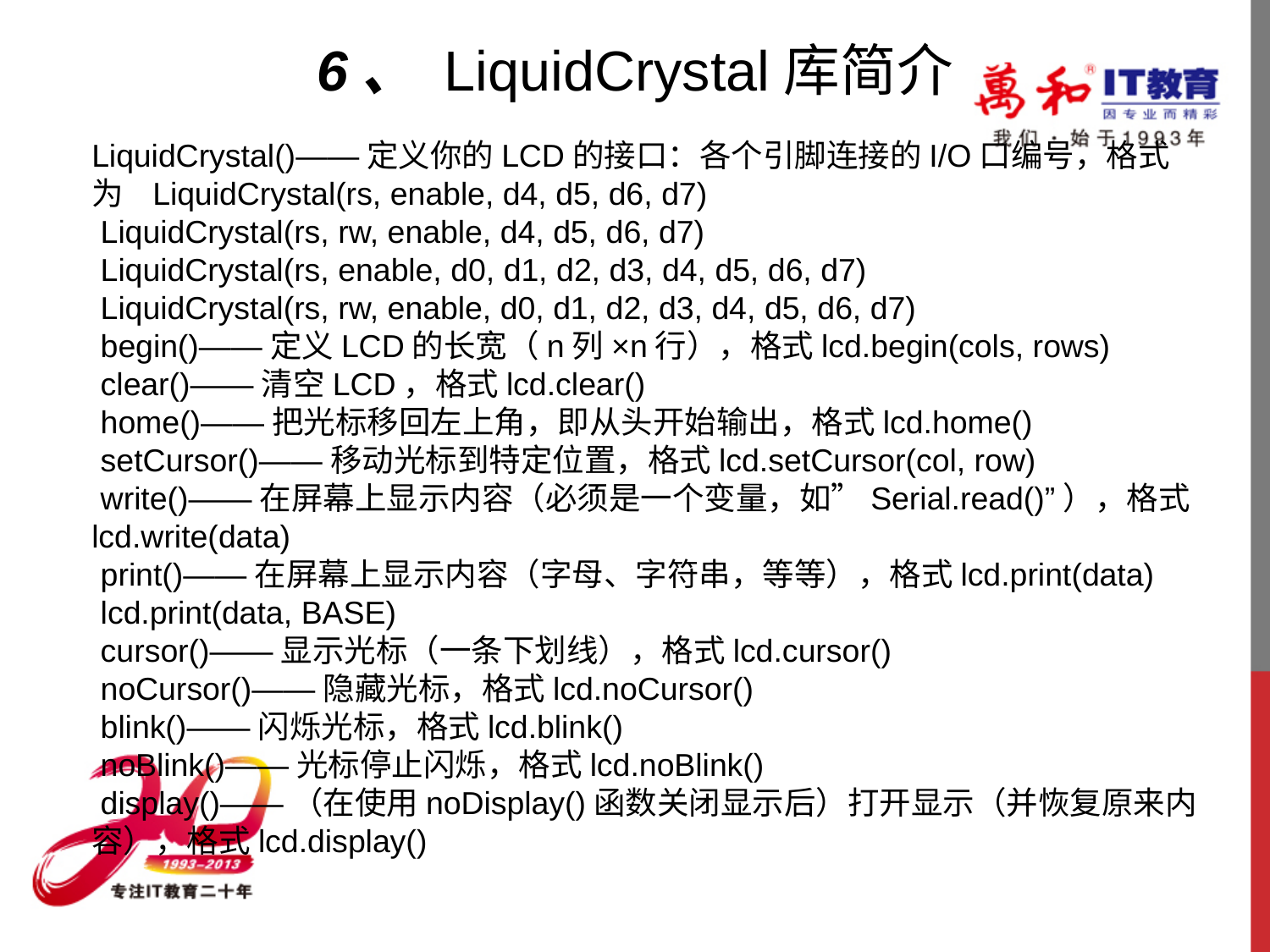

# 6、 LiquidCrystal库简介
LiquidCrystal()——定义你的LCD的接口：各个引脚连接的I/O口编号，格式为   LiquidCrystal(rs, enable, d4, d5, d6, d7)
 LiquidCrystal(rs, rw, enable, d4, d5, d6, d7)
 LiquidCrystal(rs, enable, d0, d1, d2, d3, d4, d5, d6, d7)
 LiquidCrystal(rs, rw, enable, d0, d1, d2, d3, d4, d5, d6, d7)
 begin()——定义LCD的长宽（n列×n行），格式lcd.begin(cols, rows)
 clear()——清空LCD，格式lcd.clear()
 home()——把光标移回左上角，即从头开始输出，格式lcd.home()
 setCursor()——移动光标到特定位置，格式lcd.setCursor(col, row)
 write()——在屏幕上显示内容（必须是一个变量，如”Serial.read()”），格式lcd.write(data)
 print()——在屏幕上显示内容（字母、字符串，等等），格式lcd.print(data)
 lcd.print(data, BASE)
 cursor()——显示光标（一条下划线），格式lcd.cursor()
 noCursor()——隐藏光标，格式lcd.noCursor()
 blink()——闪烁光标，格式lcd.blink()
 noBlink()——光标停止闪烁，格式lcd.noBlink()
 display()——（在使用noDisplay()函数关闭显示后）打开显示（并恢复原来内容），格式lcd.display()